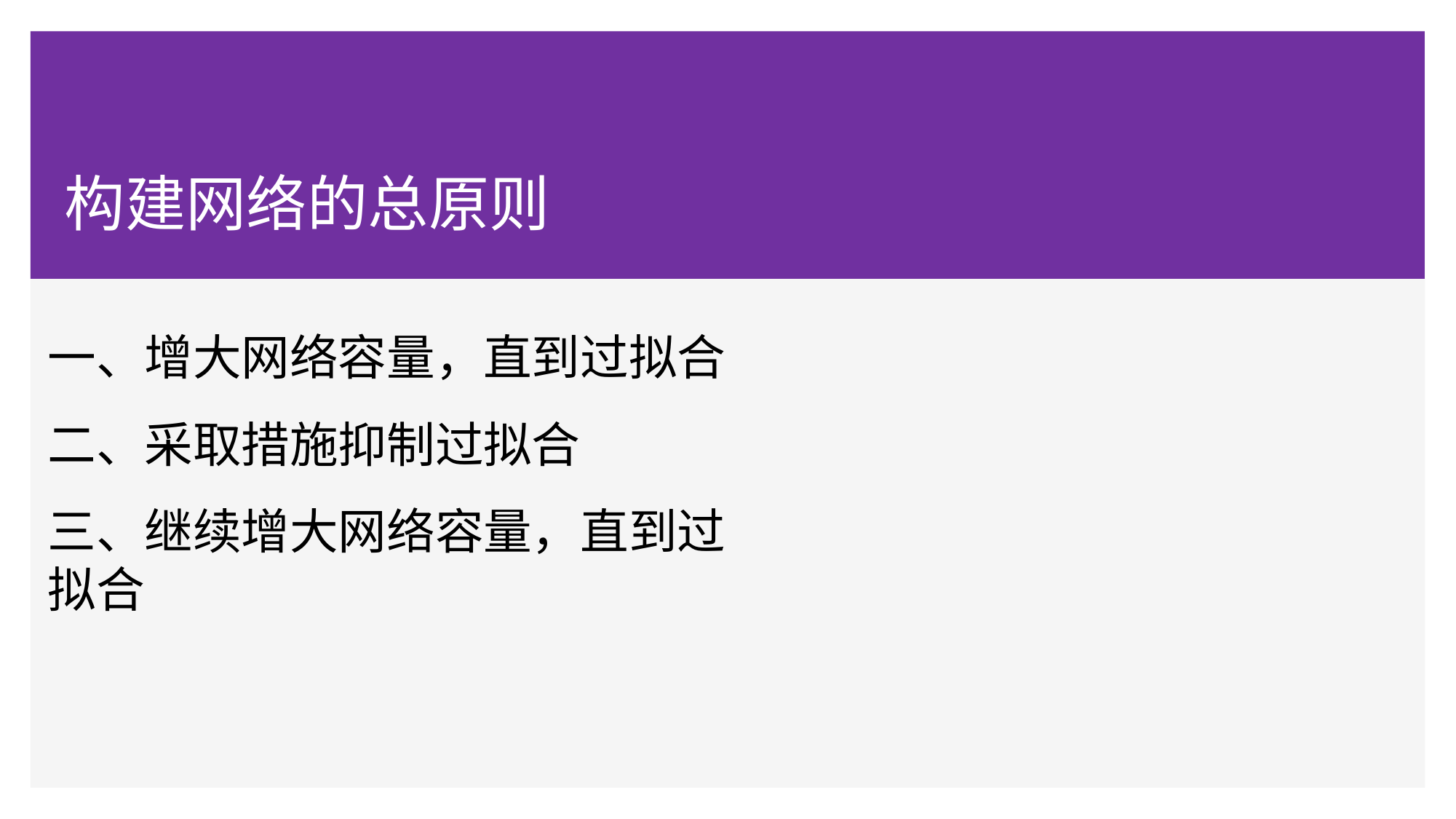

# 构建网络的总原则
一、增大网络容量，直到过拟合 二、采取措施抑制过拟合
三、继续增大网络容量，直到过拟合